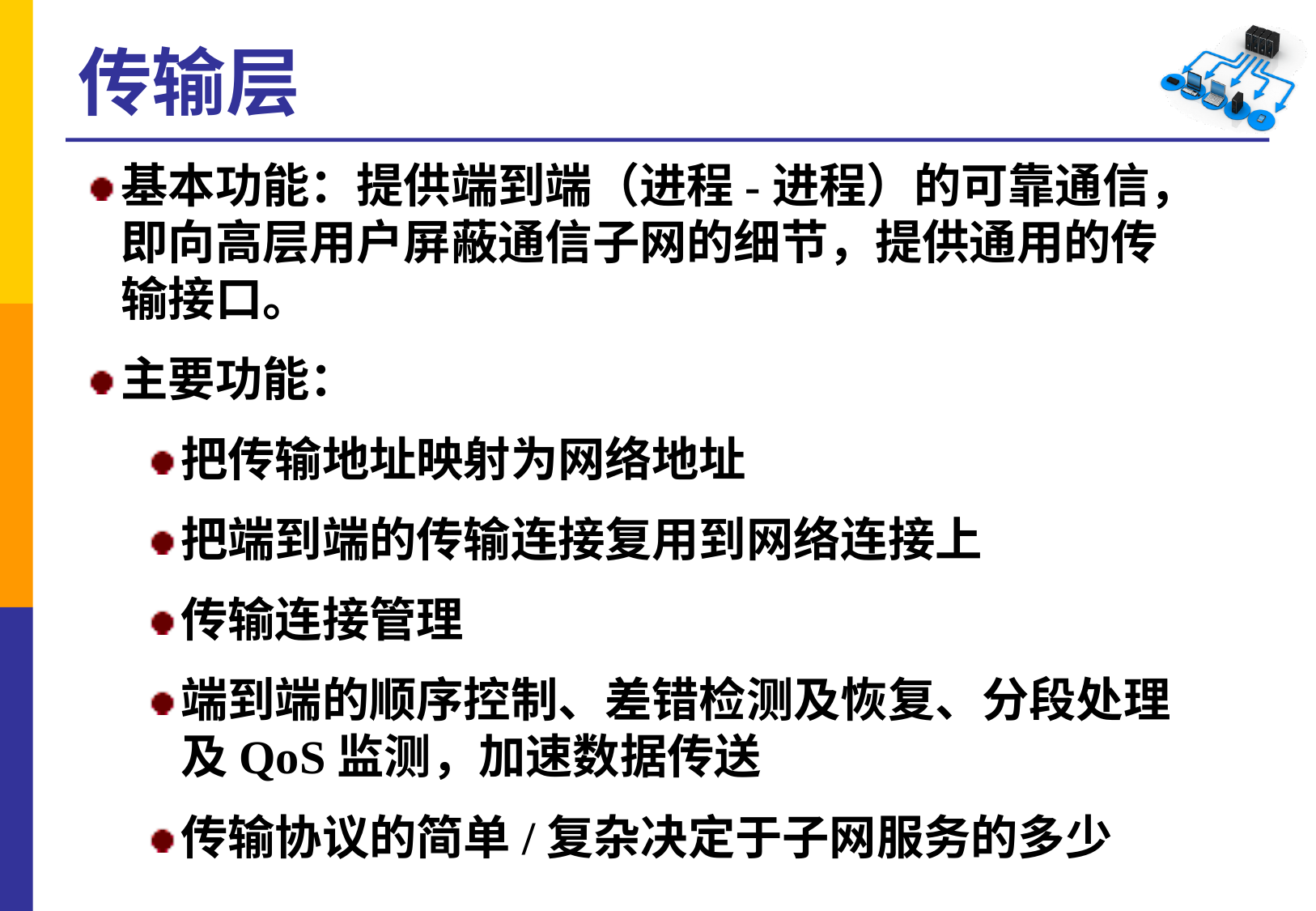

# 传输层
基本功能：提供端到端（进程-进程）的可靠通信，即向高层用户屏蔽通信子网的细节，提供通用的传输接口。
主要功能：
把传输地址映射为网络地址
把端到端的传输连接复用到网络连接上
传输连接管理
端到端的顺序控制、差错检测及恢复、分段处理及QoS监测，加速数据传送
传输协议的简单/复杂决定于子网服务的多少